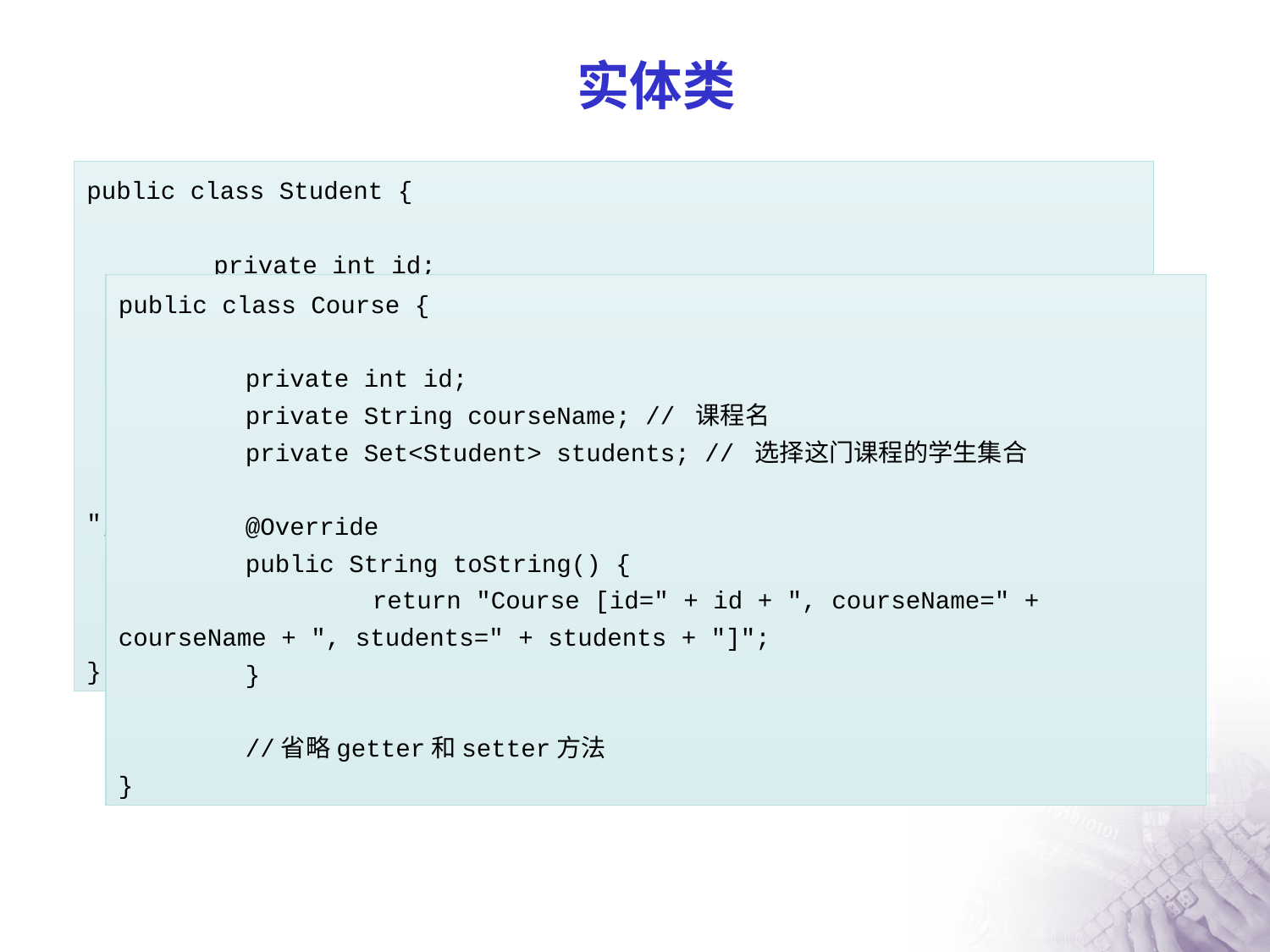

# 实体类
public class Student {

	private int id;
	private String stuName;  //姓名
	private Set<Course> courses;  //所选课程集合

	@Override
	public String toString() {
		return "Student [id=" + id + ", stuName=" + stuName + ", courses=" + courses + "]";
	}

	//省略getter和setter方法
}
public class Course {

	private int id;
	private String courseName; // 课程名
	private Set<Student> students; // 选择这门课程的学生集合

	@Override
	public String toString() {
		return "Course [id=" + id + ", courseName=" + courseName + ", students=" + students + "]";
	}

	//省略getter和setter方法
}